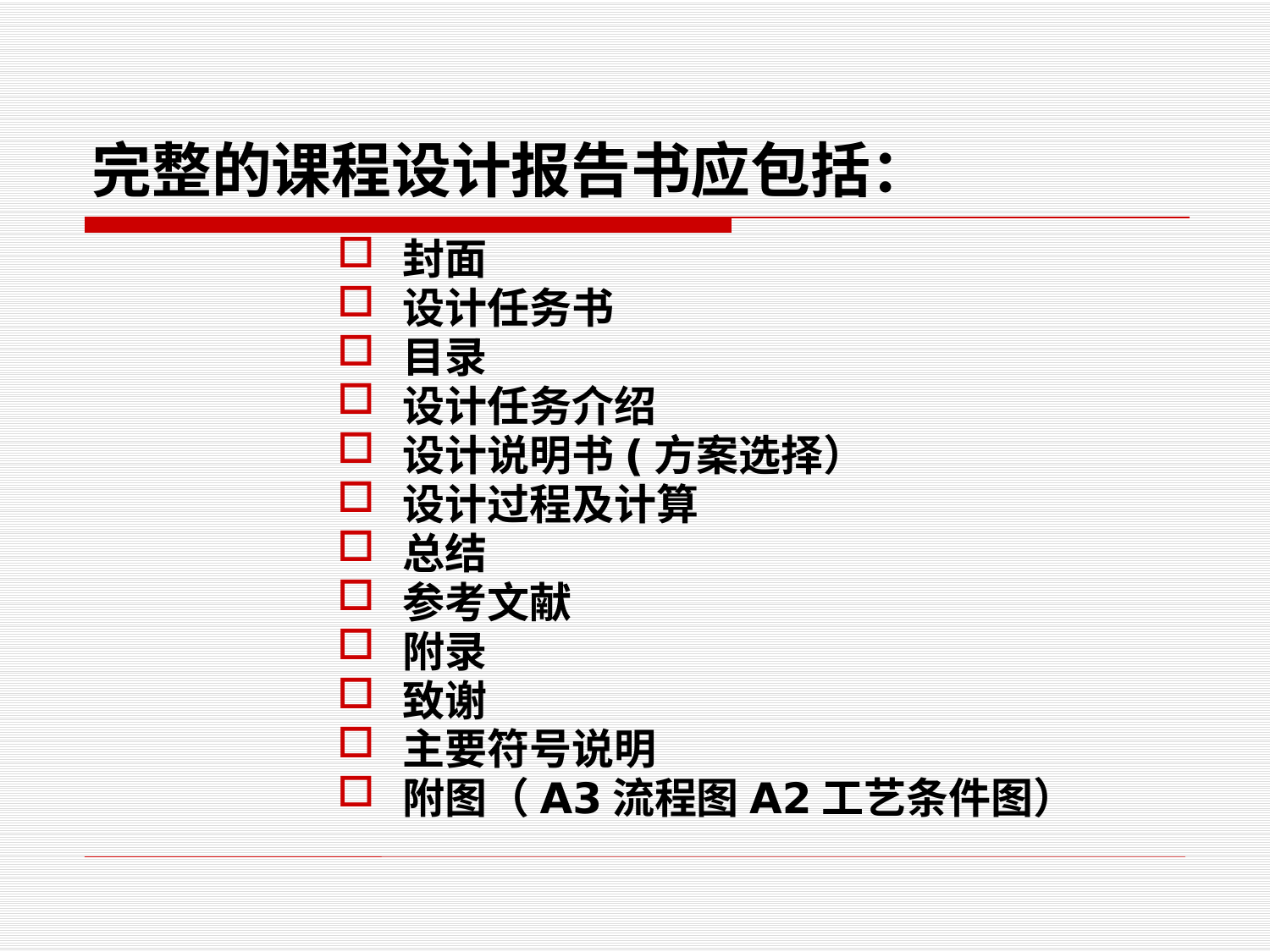

# 完整的课程设计报告书应包括：
封面
设计任务书
目录
设计任务介绍
设计说明书(方案选择）
设计过程及计算
总结
参考文献
附录
致谢
主要符号说明
附图（A3流程图A2工艺条件图）